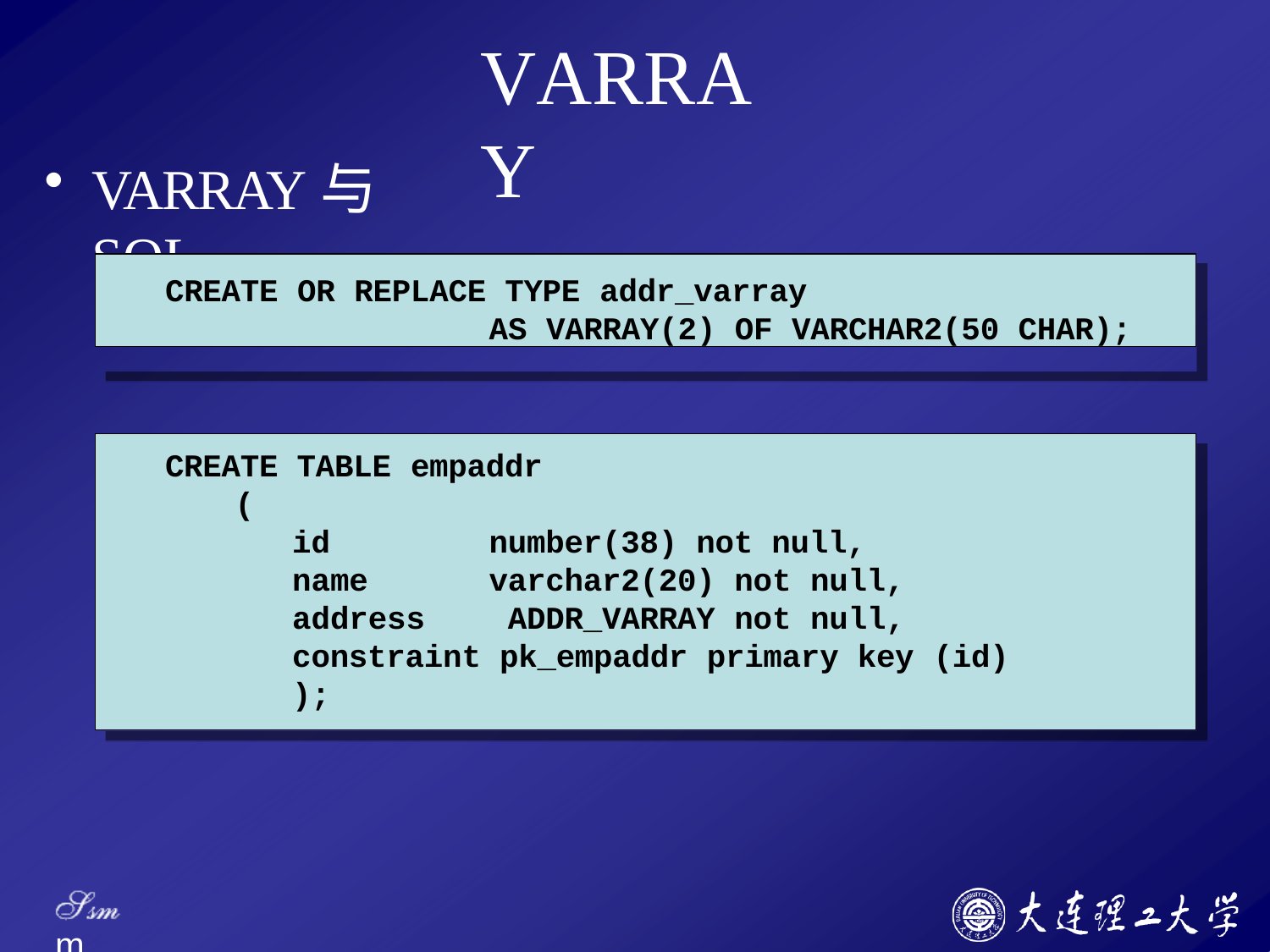

# VARRAY
VARRAY与SQL
CREATE OR REPLACE TYPE addr_varray
AS VARRAY(2) OF VARCHAR2(50 CHAR);

CREATE TABLE empaddr
(
id  name  address
number(38) not null,  varchar2(20) not null,  ADDR_VARRAY not null,
constraint pk_empaddr primary key (id)
);

Ssm